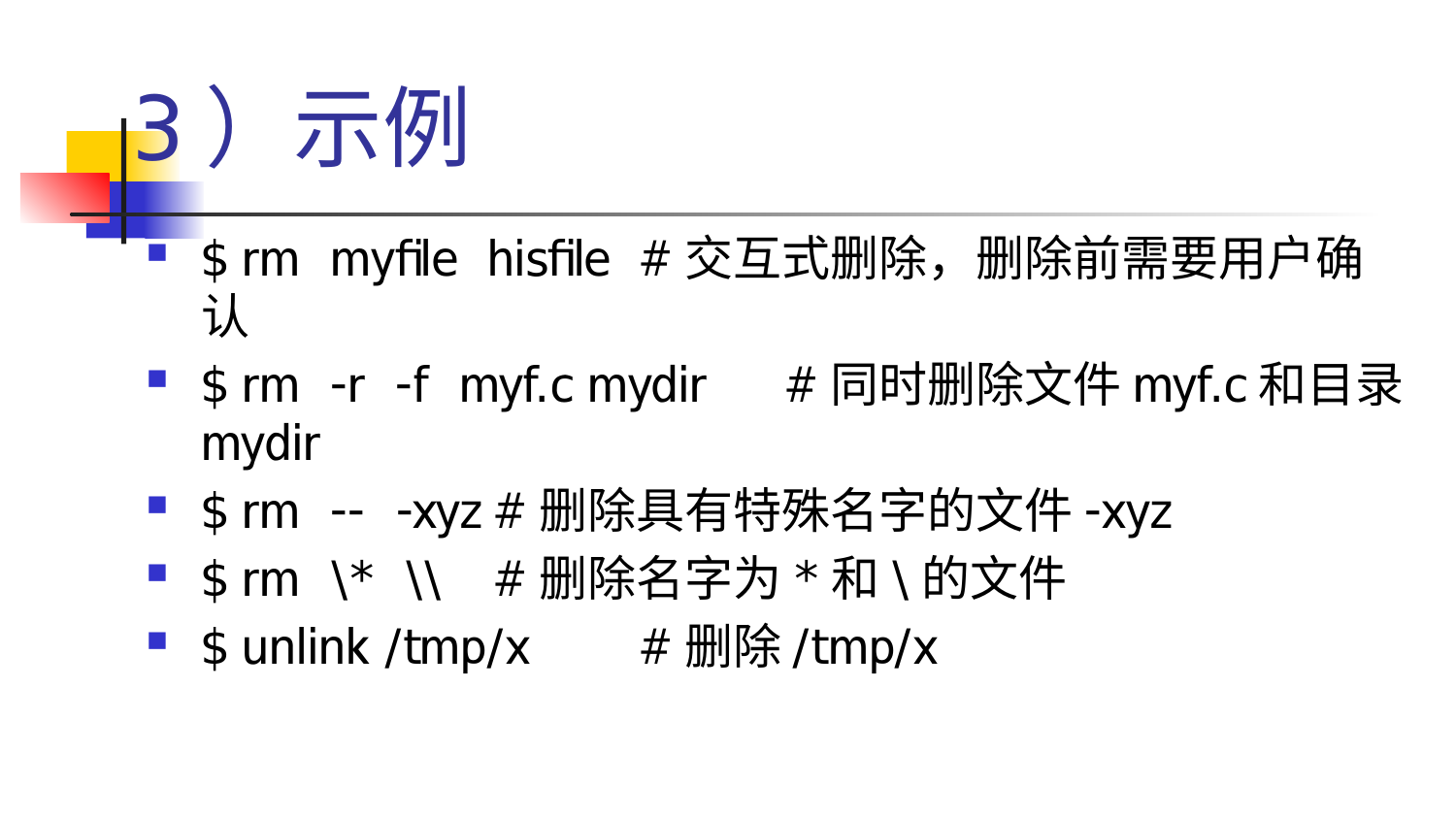

# 3）示例
$ rm  myfile  hisfile	#交互式删除，删除前需要用户确认
$ rm  -r  -f  myf.c mydir	#同时删除文件myf.c和目录mydir
$ rm  --  -xyz	#删除具有特殊名字的文件-xyz
$ rm  \*  \\	#删除名字为*和\的文件
$ unlink /tmp/x	#删除/tmp/x